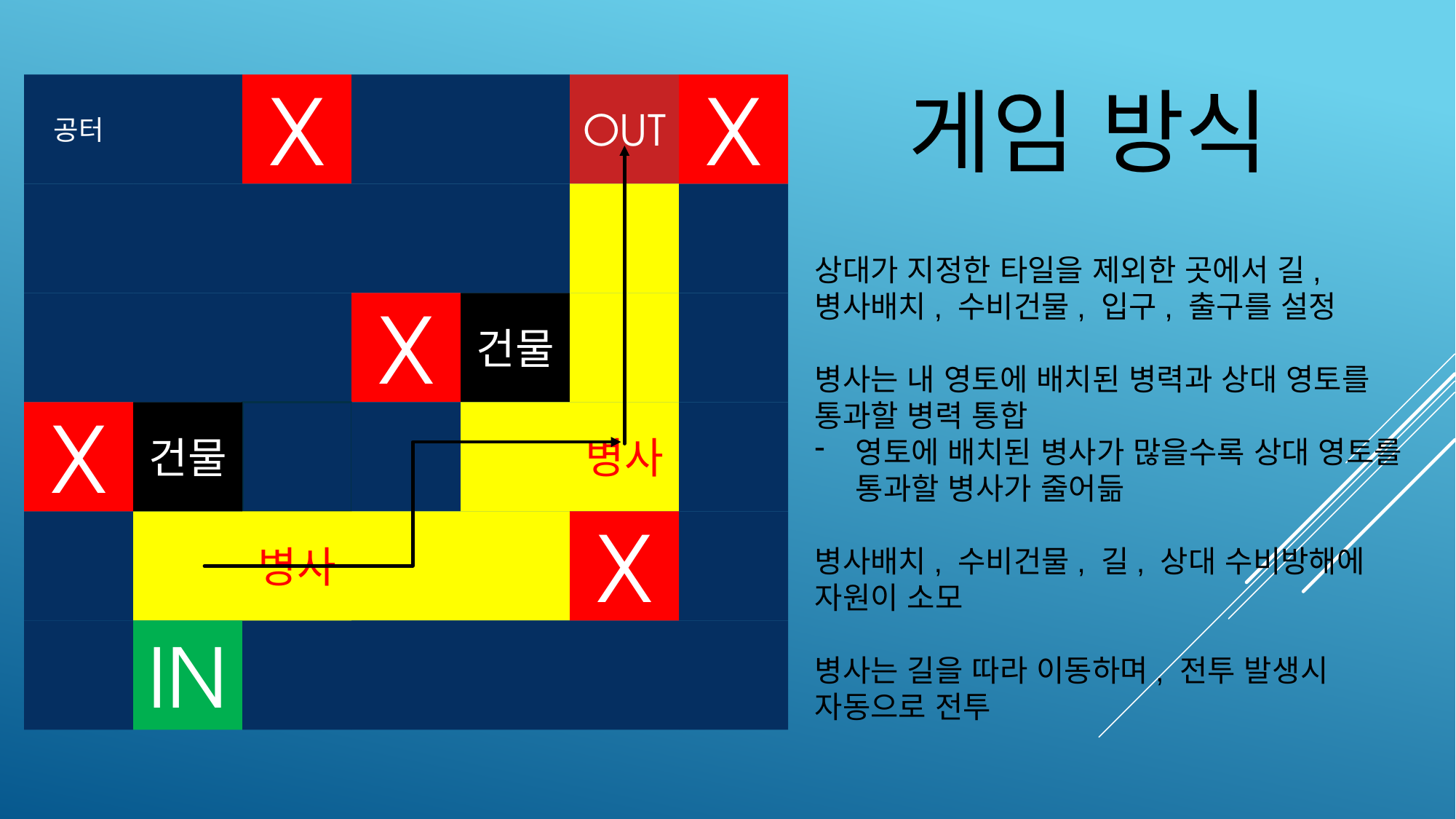

X
공터

X

OUT
게임 방식

상대가 지정한 타일을 제외한 곳에서 길,
병사배치, 수비건물, 입구, 출구를 설정

병사는 내 영토에 배치된 병력과 상대 영토를 통과할 병력 통합
영토에 배치된 병사가 많을수록 상대 영토를 통과할 병사가 줄어듦

병사배치, 수비건물, 길, 상대 수비방해에
자원이 소모

병사는 길을 따라 이동하며, 전투 발생시 자동으로 전투

X
건물

X
건물

병사

병사

X

IN